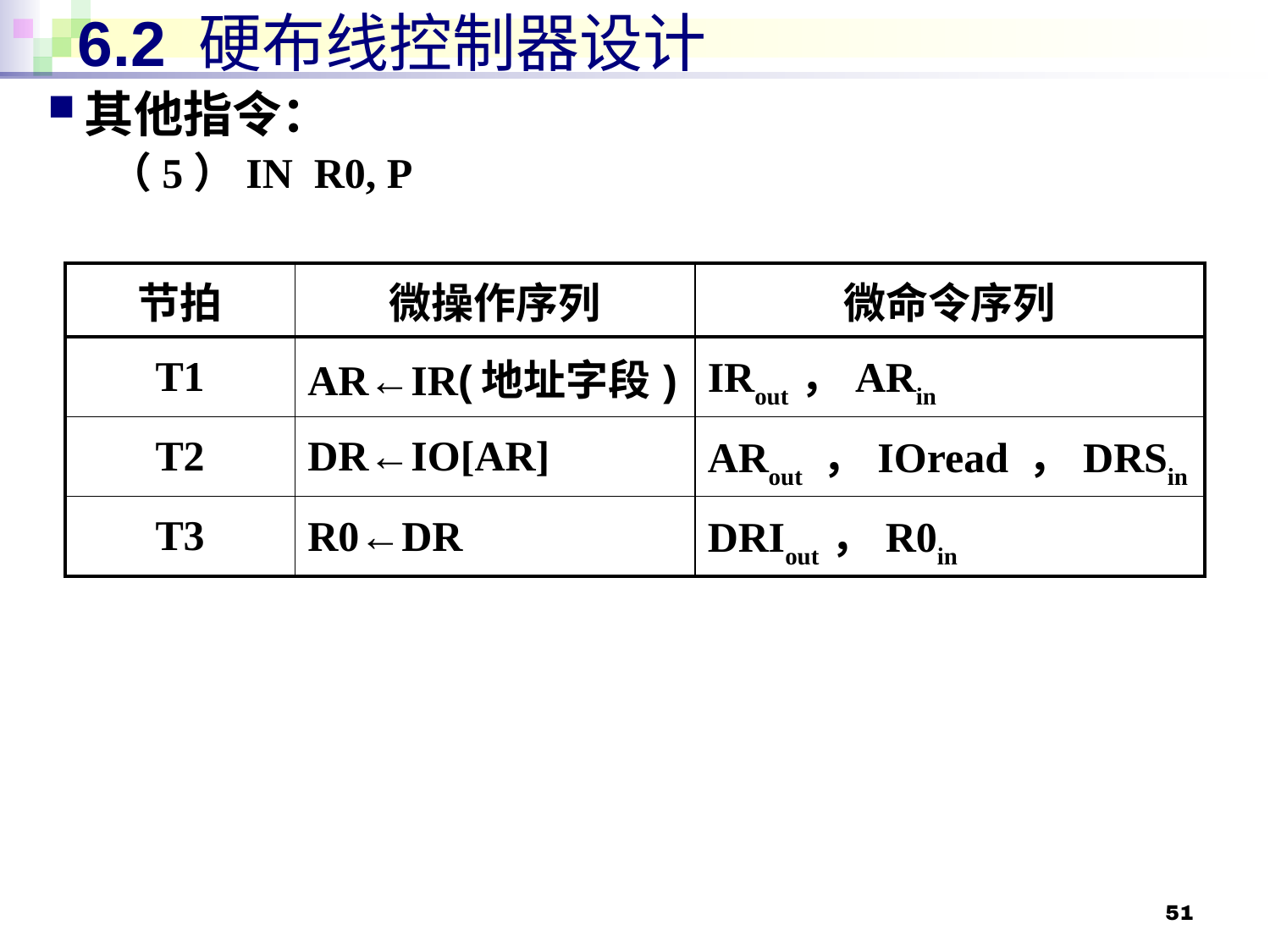

# 6.2 硬布线控制器设计
其他指令：
（5）IN  R0, P
| 节拍 | 微操作序列 | 微命令序列 |
| --- | --- | --- |
| T1 | AR←IR(地址字段) | IRout ，ARin |
| T2 | DR←IO[AR] | ARout ，IOread ，DRSin |
| T3 | R0←DR | DRIout ，R0in |
51